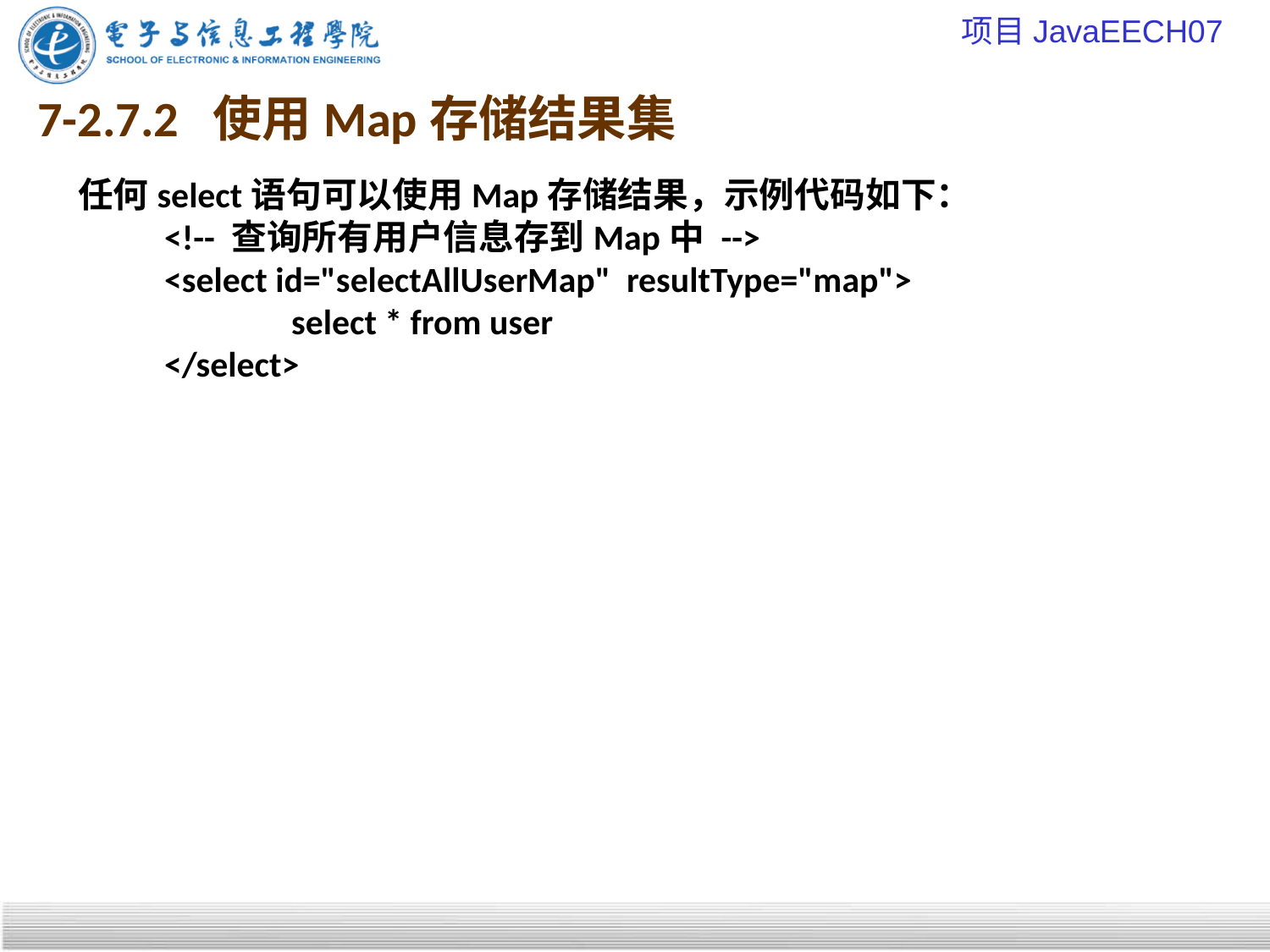

项目JavaEECH07
# 7-2.7.2  使用Map存储结果集
    任何select语句可以使用Map存储结果，示例代码如下：
	<!-- 查询所有用户信息存到Map中 -->
	<select id="selectAllUserMap"  resultType="map">
		select * from user
	</select>